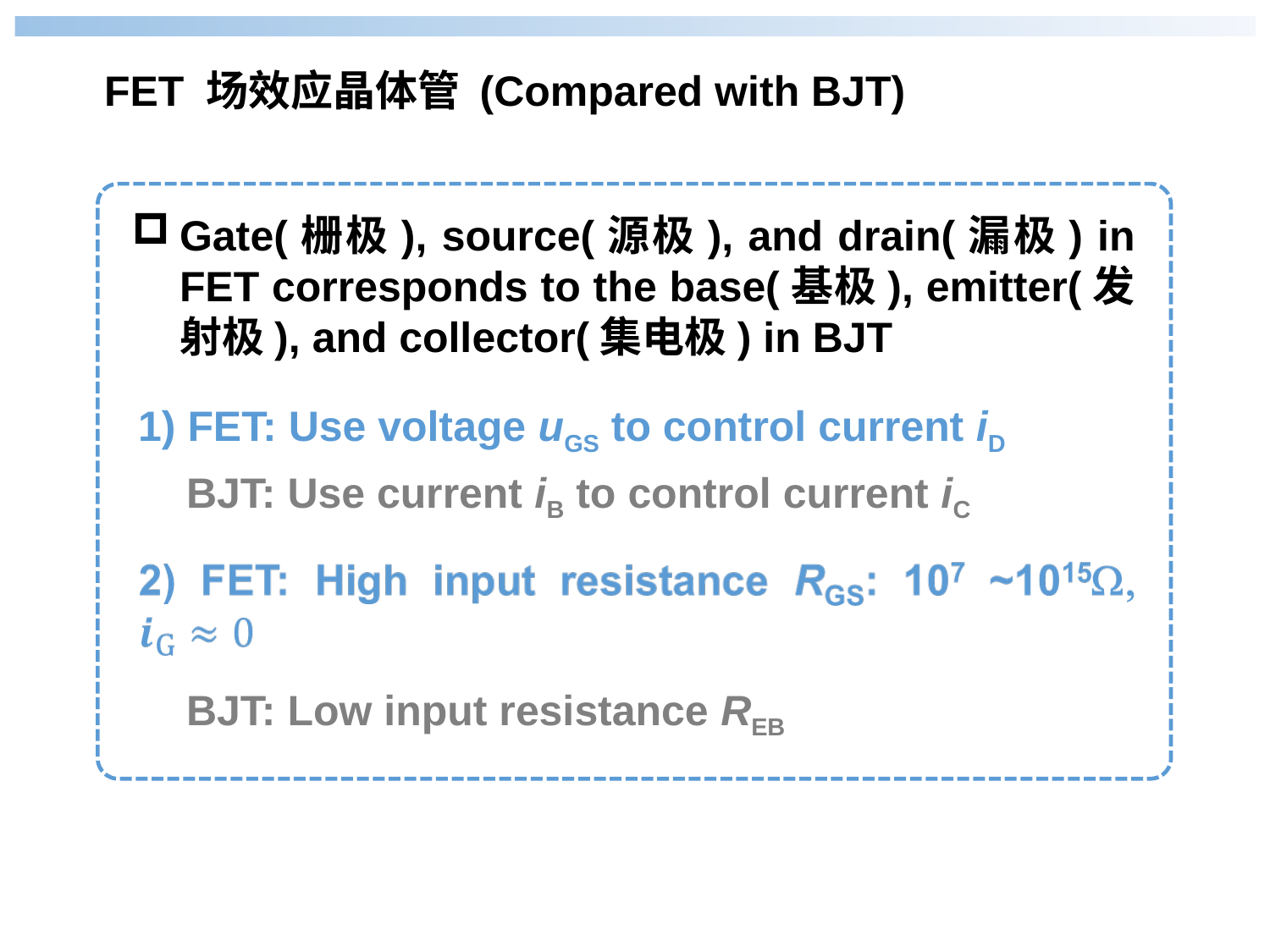

FET 场效应晶体管 (Compared with BJT)

Gate(栅极), source(源极), and drain(漏极) in FET corresponds to the base(基极), emitter(发射极), and collector(集电极) in BJT
1) FET: Use voltage uGS to control current iD
BJT: Use current iB to control current iC

BJT: Low input resistance REB